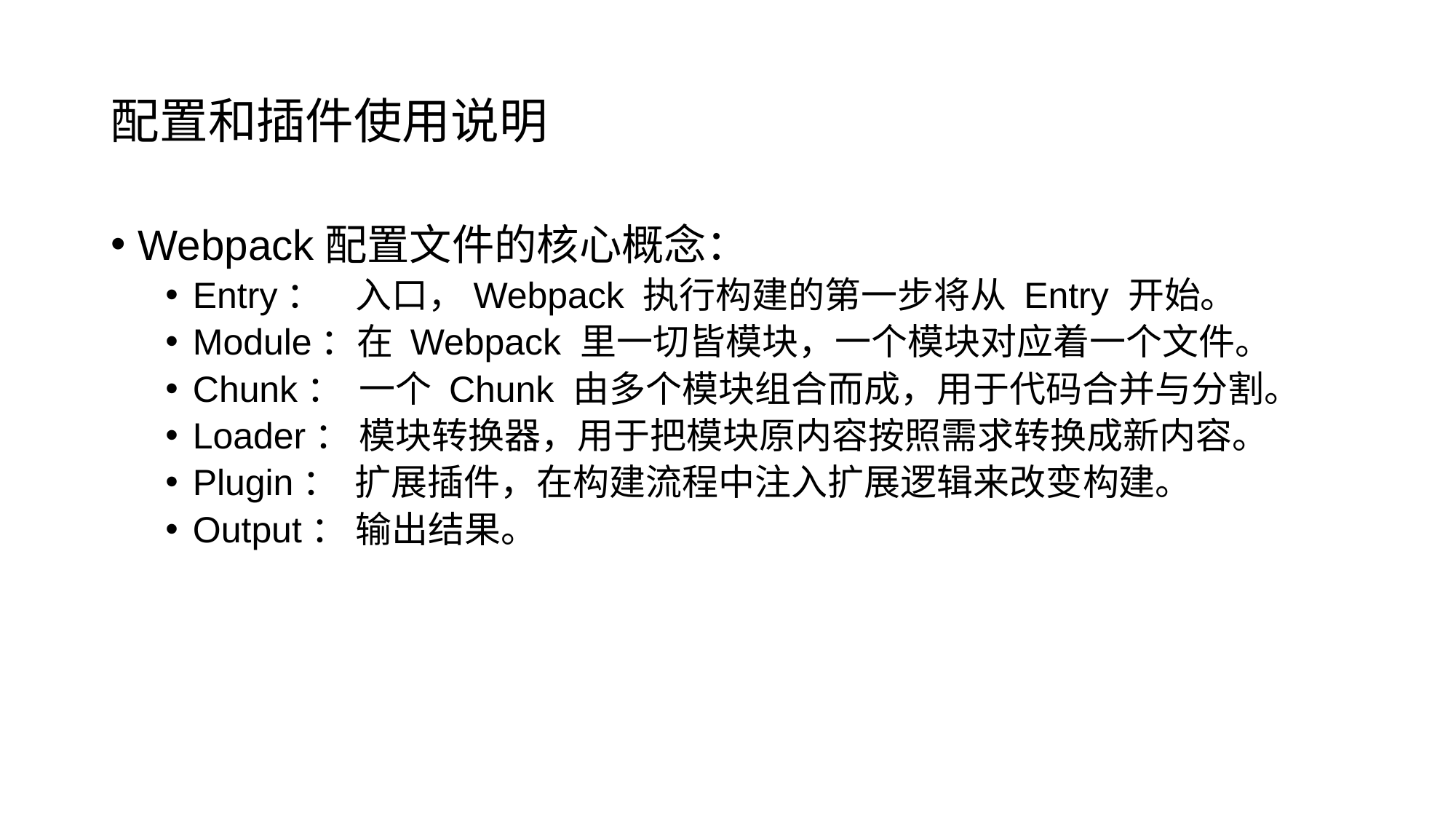

# 配置和插件使用说明
Webpack配置文件的核心概念：
Entry：    入口，Webpack 执行构建的第一步将从 Entry 开始。
Module：在 Webpack 里一切皆模块，一个模块对应着一个文件。
Chunk：  一个 Chunk 由多个模块组合而成，用于代码合并与分割。
Loader： 模块转换器，用于把模块原内容按照需求转换成新内容。
Plugin：  扩展插件，在构建流程中注入扩展逻辑来改变构建。
Output： 输出结果。